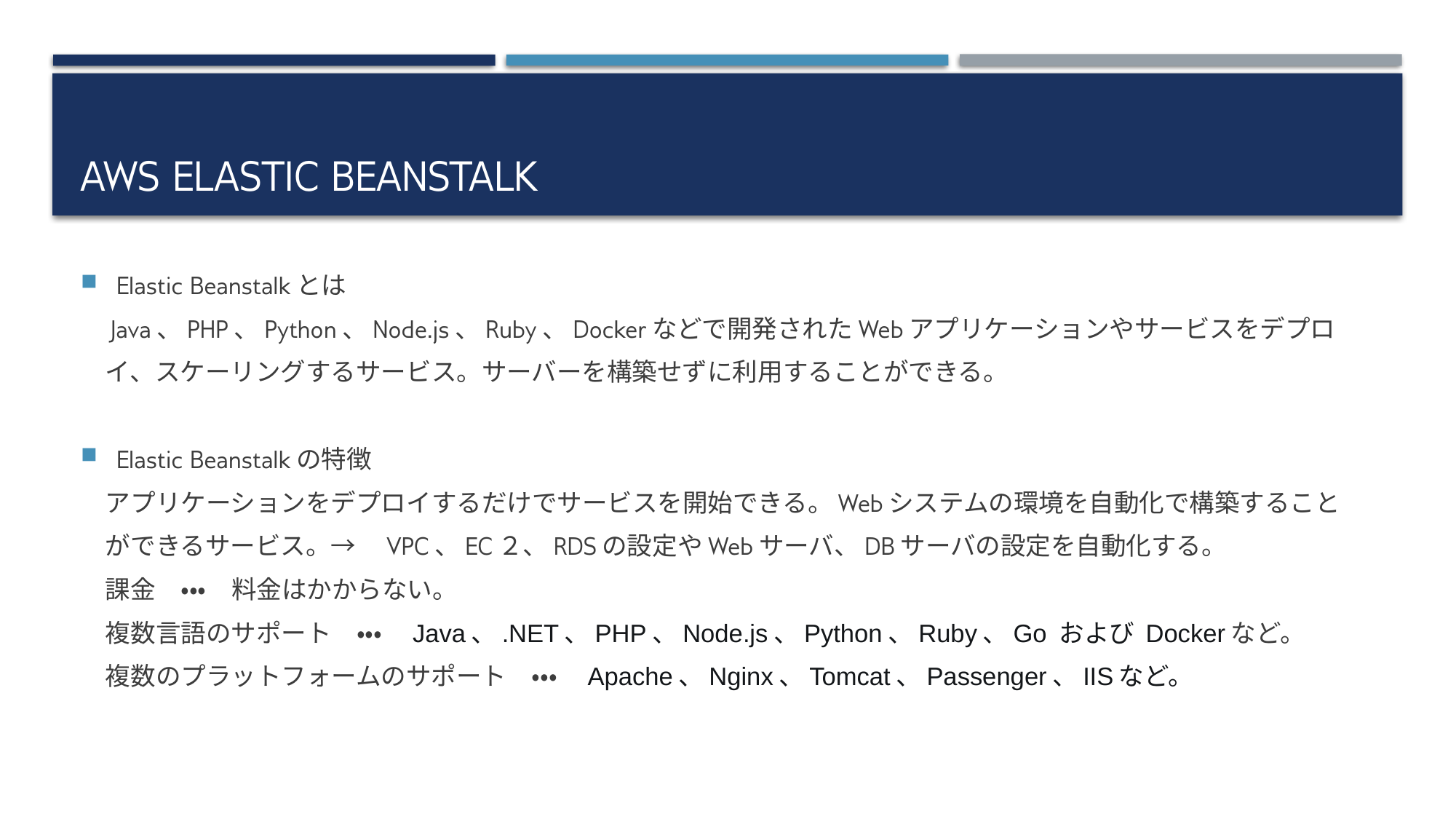

# AWS Elastic Beanstalk
Elastic Beanstalkとは
　Java、PHP、Python、Node.js、Ruby、Dockerなどで開発されたWebアプリケーションやサービスをデプロ
　イ、スケーリングするサービス。サーバーを構築せずに利用することができる。

Elastic Beanstalkの特徴
　アプリケーションをデプロイするだけでサービスを開始できる。Webシステムの環境を自動化で構築すること
　ができるサービス。→　VPC、EC２、RDSの設定やWebサーバ、DBサーバの設定を自動化する。
　課金　・・・　料金はかからない。
　複数言語のサポート　・・・　Java、.NET、PHP、Node.js、Python、Ruby、Go および Dockerなど。
　複数のプラットフォームのサポート　・・・　Apache、Nginx、Tomcat、Passenger、IISなど。